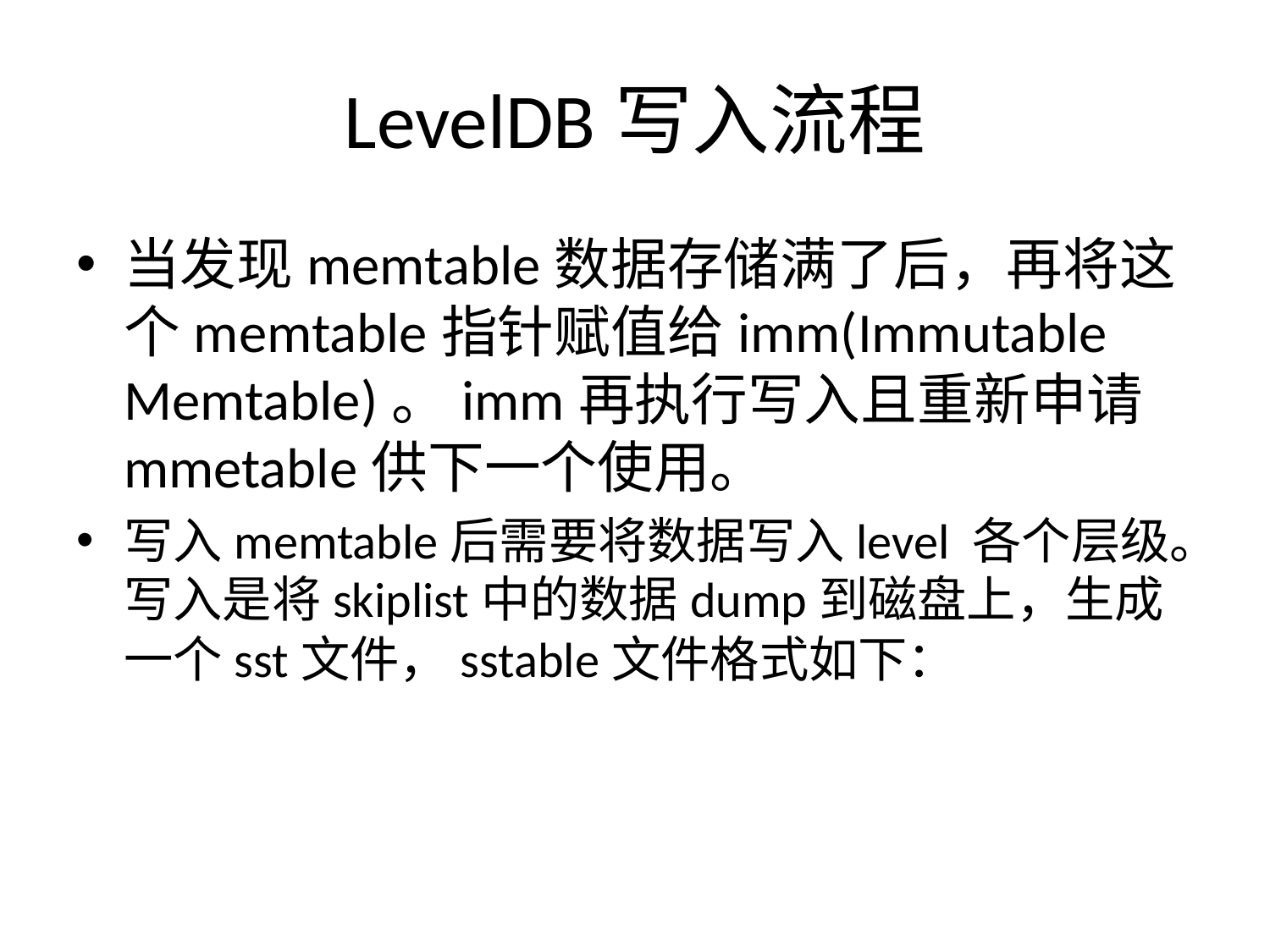

# LevelDB写入流程
当发现memtable数据存储满了后，再将这个memtable指针赋值给imm(Immutable Memtable)。imm再执行写入且重新申请mmetable供下一个使用。
写入memtable后需要将数据写入level 各个层级。写入是将skiplist中的数据dump到磁盘上，生成一个sst文件，sstable文件格式如下：